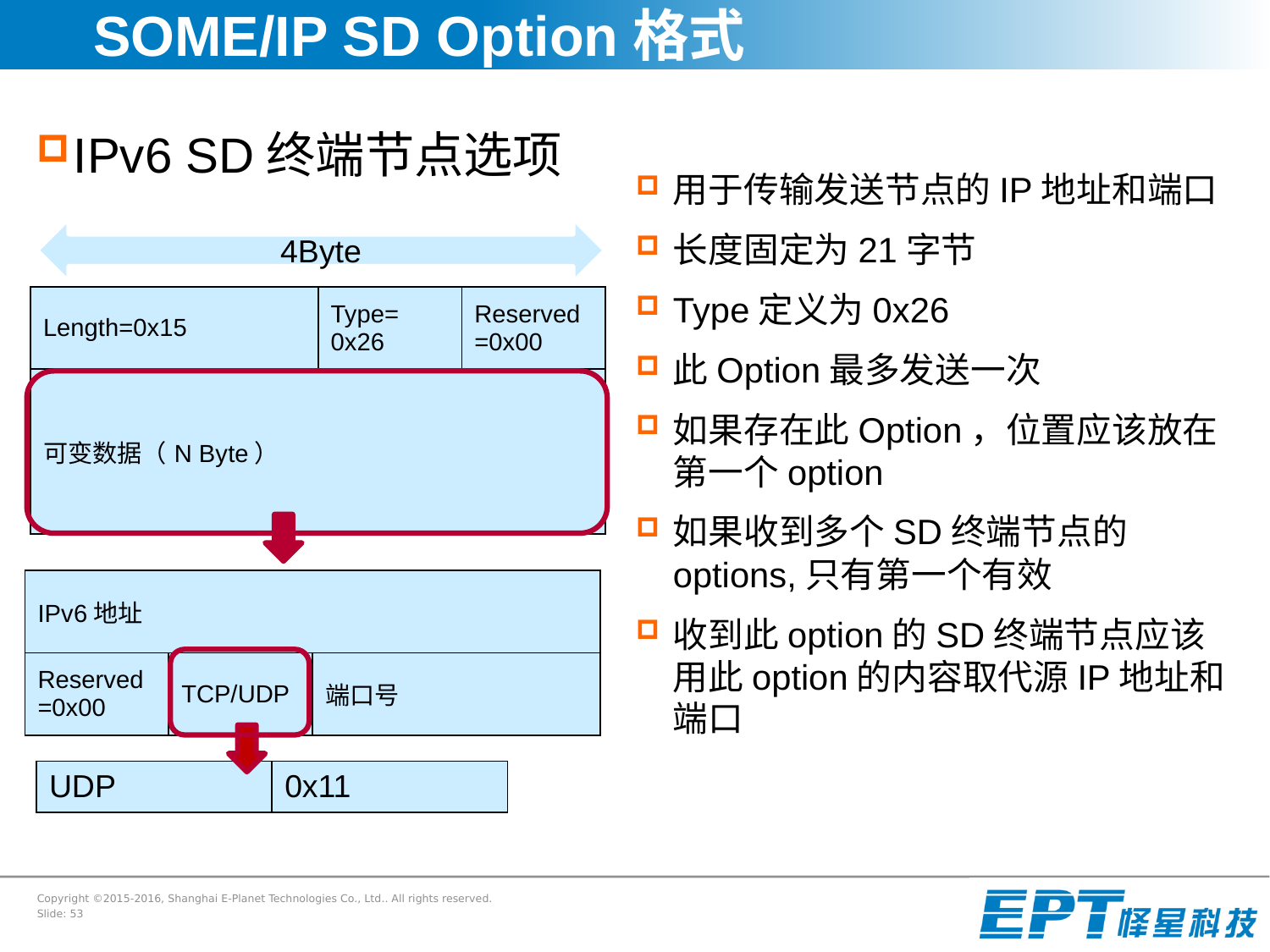

# SOME/IP SD Option格式
IPv6 SD终端节点选项
用于传输发送节点的IP地址和端口
长度固定为21字节
Type定义为0x26
此Option最多发送一次
如果存在此Option，位置应该放在第一个option
如果收到多个SD终端节点的options,只有第一个有效
收到此option的SD终端节点应该用此option的内容取代源IP地址和端口
4Byte
| Length=0x15 | Type= 0x26 | Reserved=0x00 |
| --- | --- | --- |
| 可变数据（N Byte） |  |  |

| IPv6地址 |  |  |
| --- | --- | --- |
| Reserved=0x00 | TCP/UDP | 端口号 |

| UDP | 0x11 |
| --- | --- |